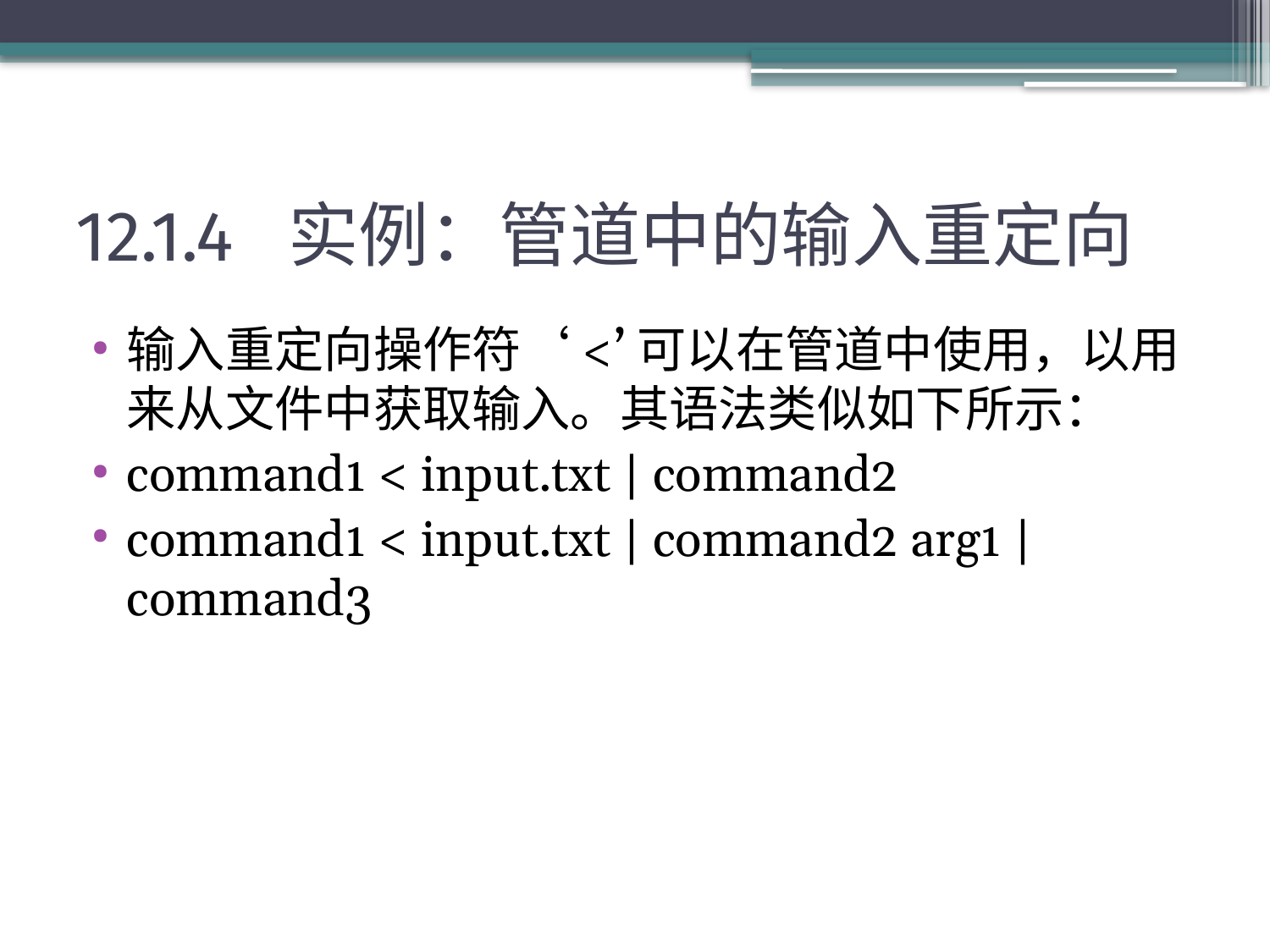

# 12.1.4  实例：管道中的输入重定向
输入重定向操作符‘<’可以在管道中使用，以用来从文件中获取输入。其语法类似如下所示：
command1 < input.txt | command2
command1 < input.txt | command2 arg1 | command3